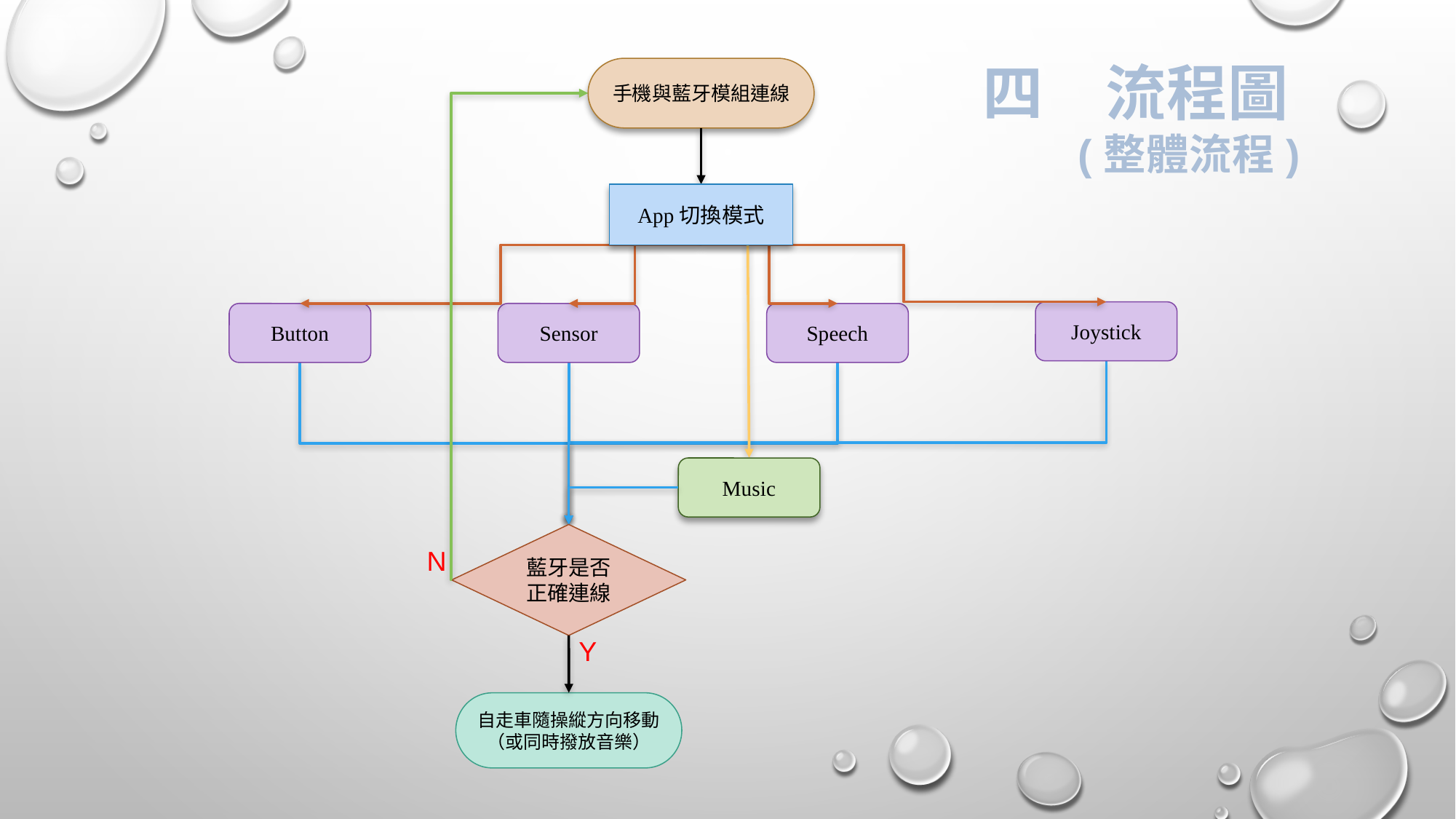

四　流程圖
(整體流程)
手機與藍牙模組連線
App切換模式
Joystick
Button
Sensor
Speech
Music
藍牙是否正確連線
N
Y
自走車隨操縱方向移動
（或同時撥放音樂）